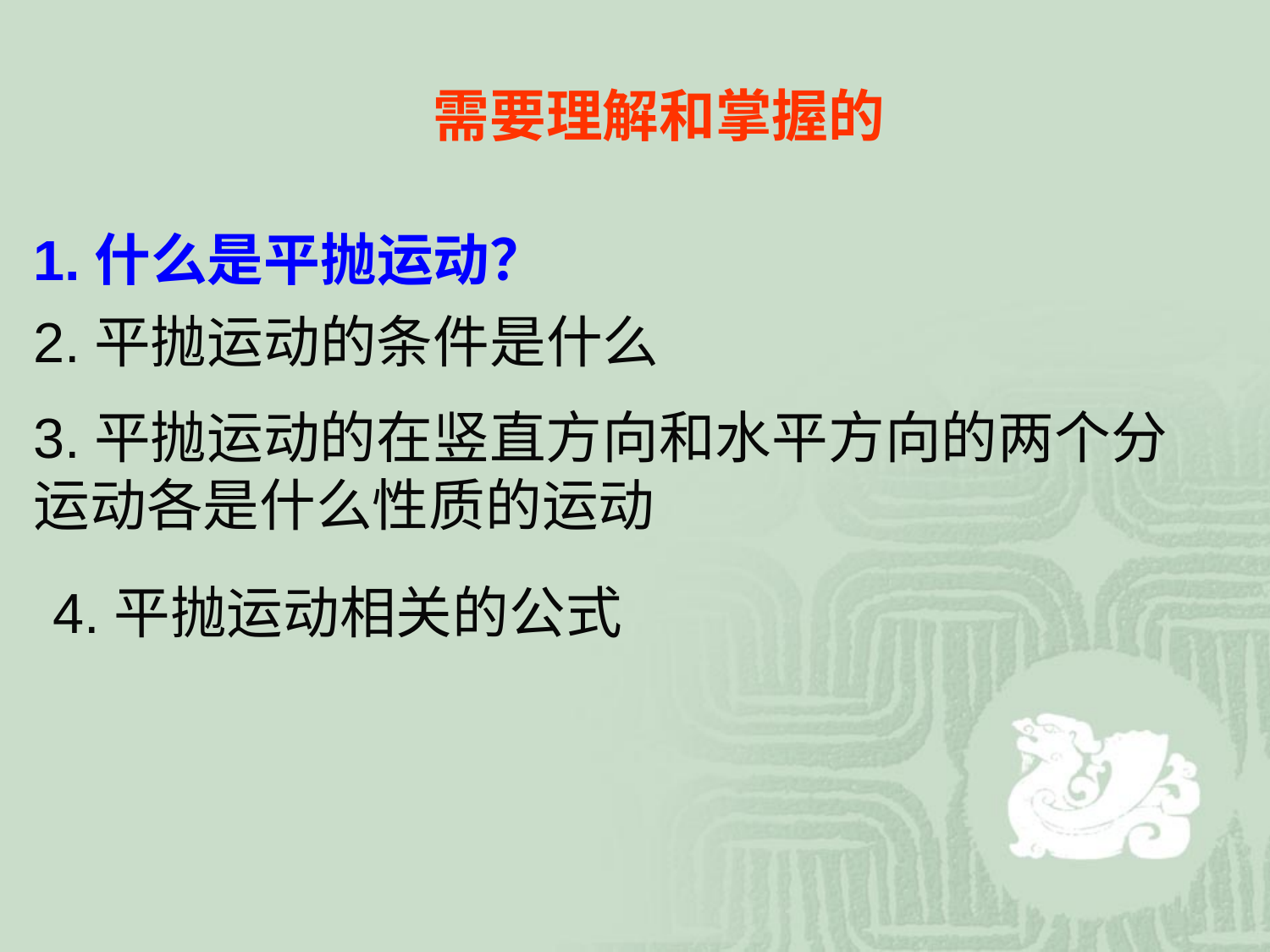

需要理解和掌握的
# 1.什么是平抛运动？
2.平抛运动的条件是什么
3.平抛运动的在竖直方向和水平方向的两个分运动各是什么性质的运动
4.平抛运动相关的公式